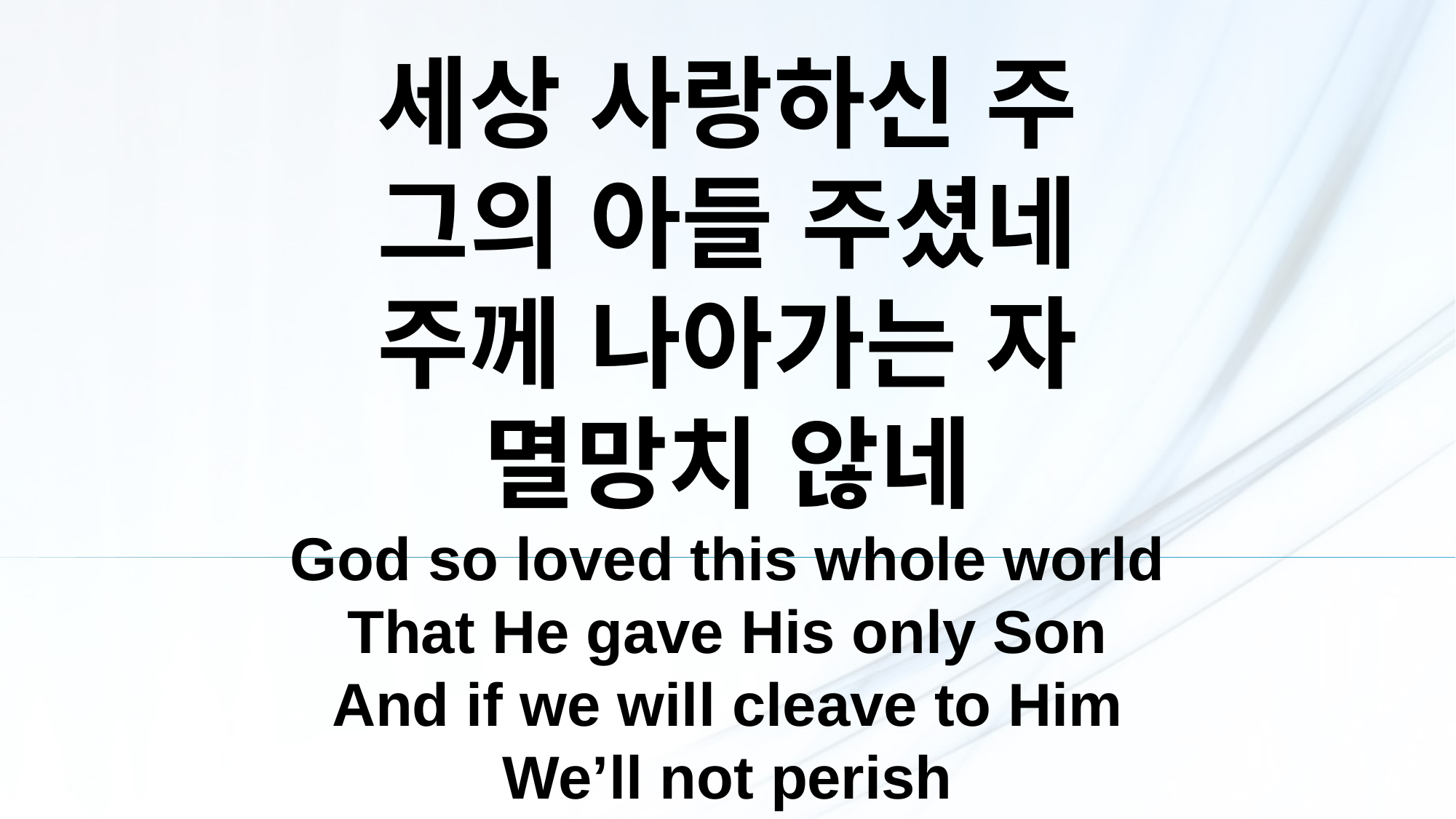

# 세상 사랑하신 주 그의 아들 주셨네 주께 나아가는 자 멸망치 않네 God so loved this whole world That He gave His only Son And if we will cleave to Him We’ll not perish